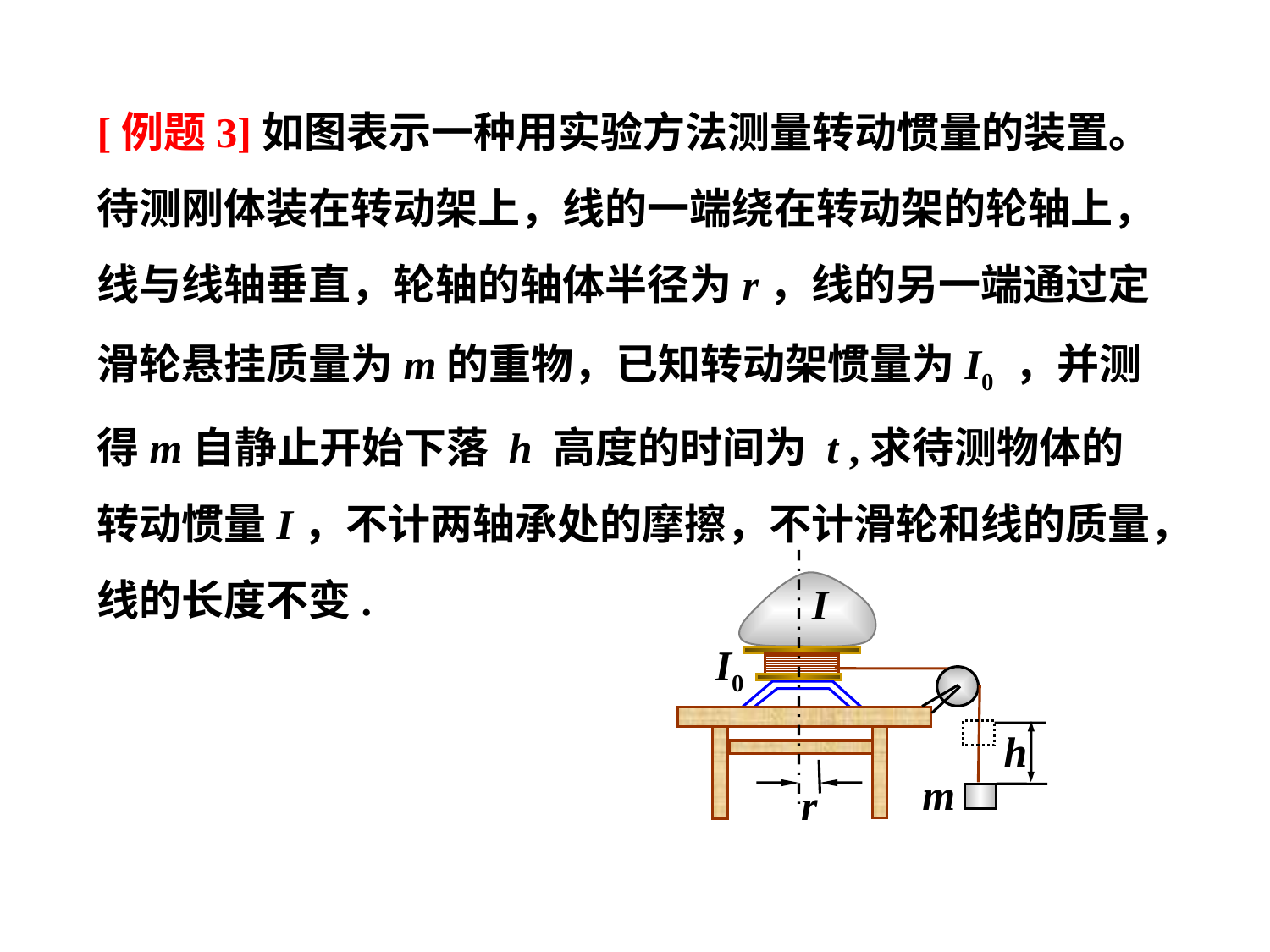

[例题3]如图表示一种用实验方法测量转动惯量的装置。待测刚体装在转动架上，线的一端绕在转动架的轮轴上，线与线轴垂直，轮轴的轴体半径为r，线的另一端通过定滑轮悬挂质量为m的重物，已知转动架惯量为I0 ，并测得m自静止开始下落 h 高度的时间为 t ,求待测物体的转动惯量I，不计两轴承处的摩擦，不计滑轮和线的质量，线的长度不变.

I
I0

h

m
r